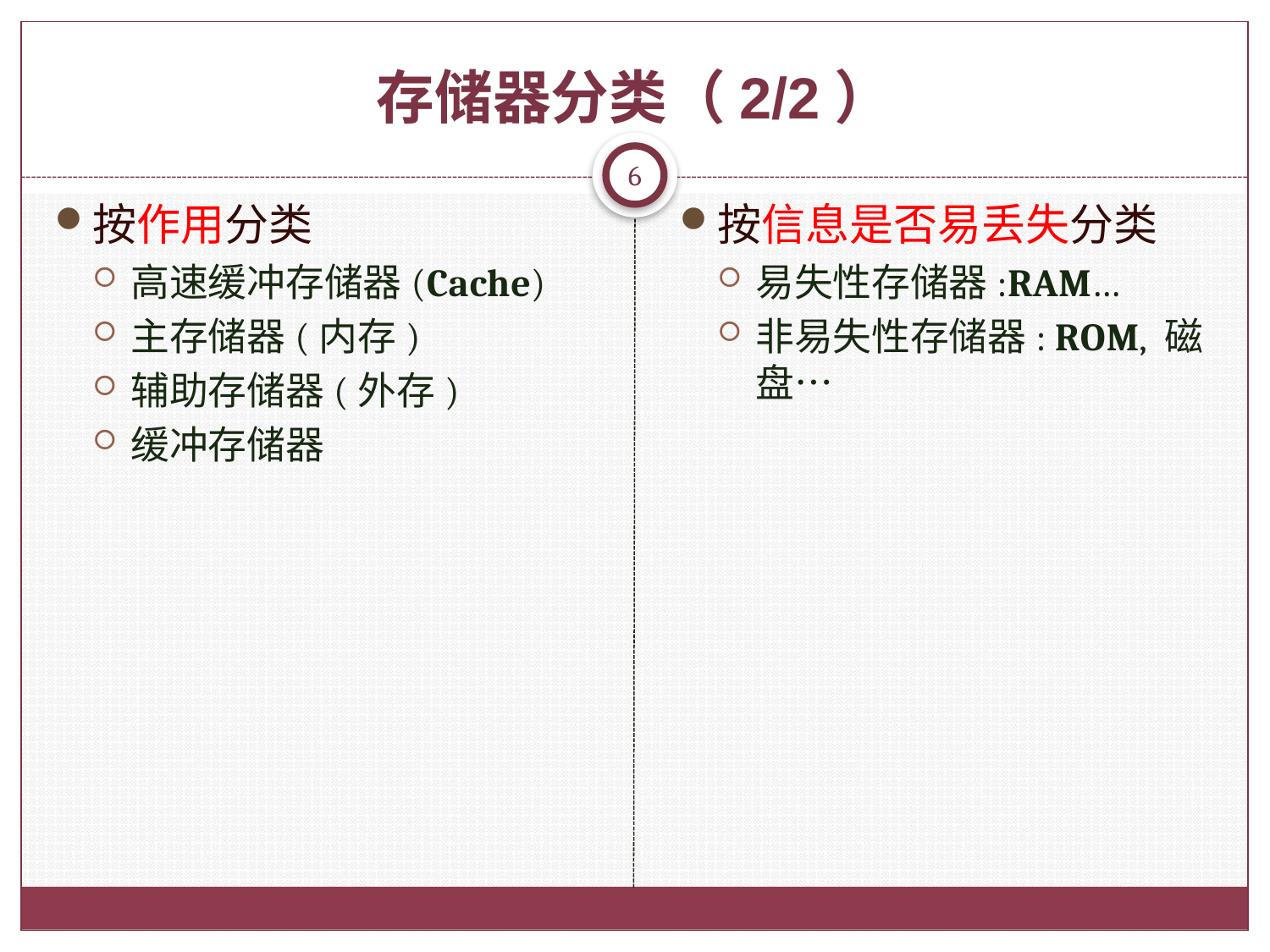

# 存储器分类（2/2）
6
按作用分类
高速缓冲存储器(Cache)
主存储器(内存)
辅助存储器(外存)
缓冲存储器

按信息是否易丢失分类
易失性存储器:RAM…
非易失性存储器: ROM, 磁盘…